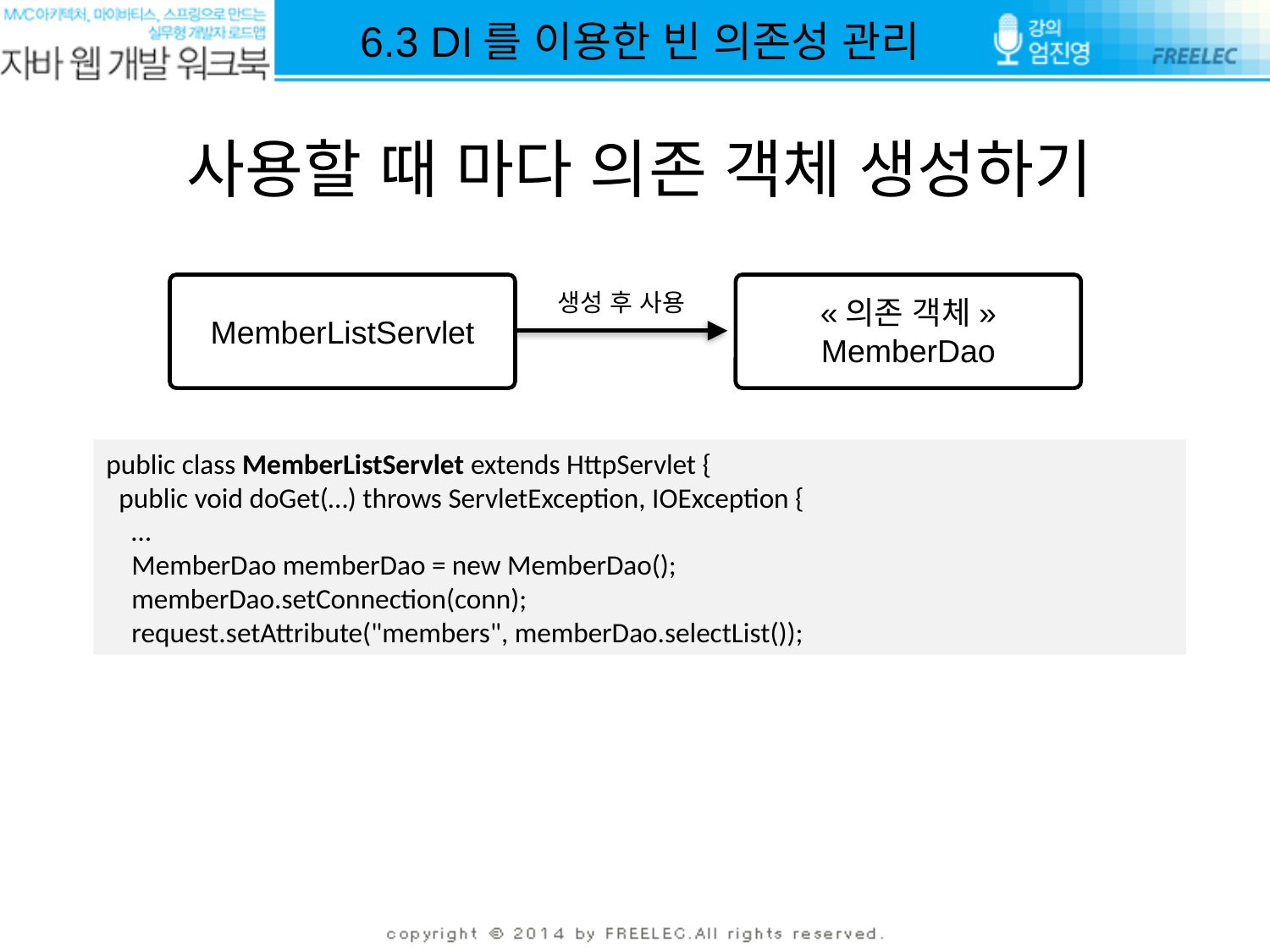

6.3 DI를 이용한 빈 의존성 관리
사용할 때 마다 의존 객체 생성하기
MemberListServlet
«의존 객체»
MemberDao
생성 후 사용
public class MemberListServlet extends HttpServlet {
  public void doGet(…) throws ServletException, IOException {
    …
    MemberDao memberDao = new MemberDao();
    memberDao.setConnection(conn);
    request.setAttribute("members", memberDao.selectList());